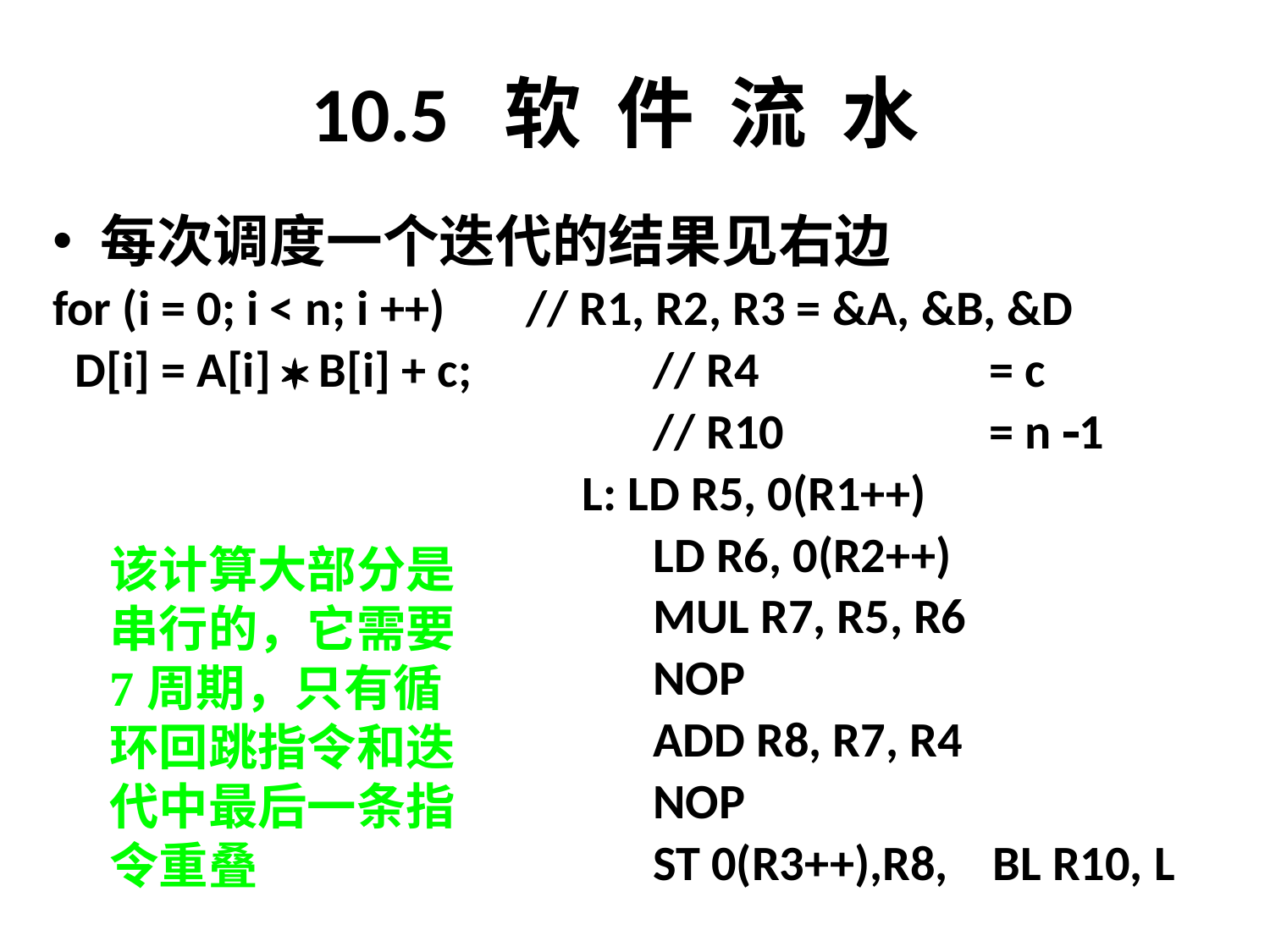

# 10.5  软  件  流  水
每次调度一个迭代的结果见右边
for (i = 0; i < n; i ++)	    // R1, R2, R3 = &A, &B, &D
  D[i] = A[i] ∗ B[i] + c; 	    // R4		= c
					    // R10		= n −1
				         L: LD R5, 0(R1++)
					    LD R6, 0(R2++)
					    MUL R7, R5, R6
					    NOP
					    ADD R8, R7, R4
					    NOP
					    ST 0(R3++),R8,    BL R10, L
该计算大部分是
串行的，它需要
7周期，只有循
环回跳指令和迭
代中最后一条指
令重叠